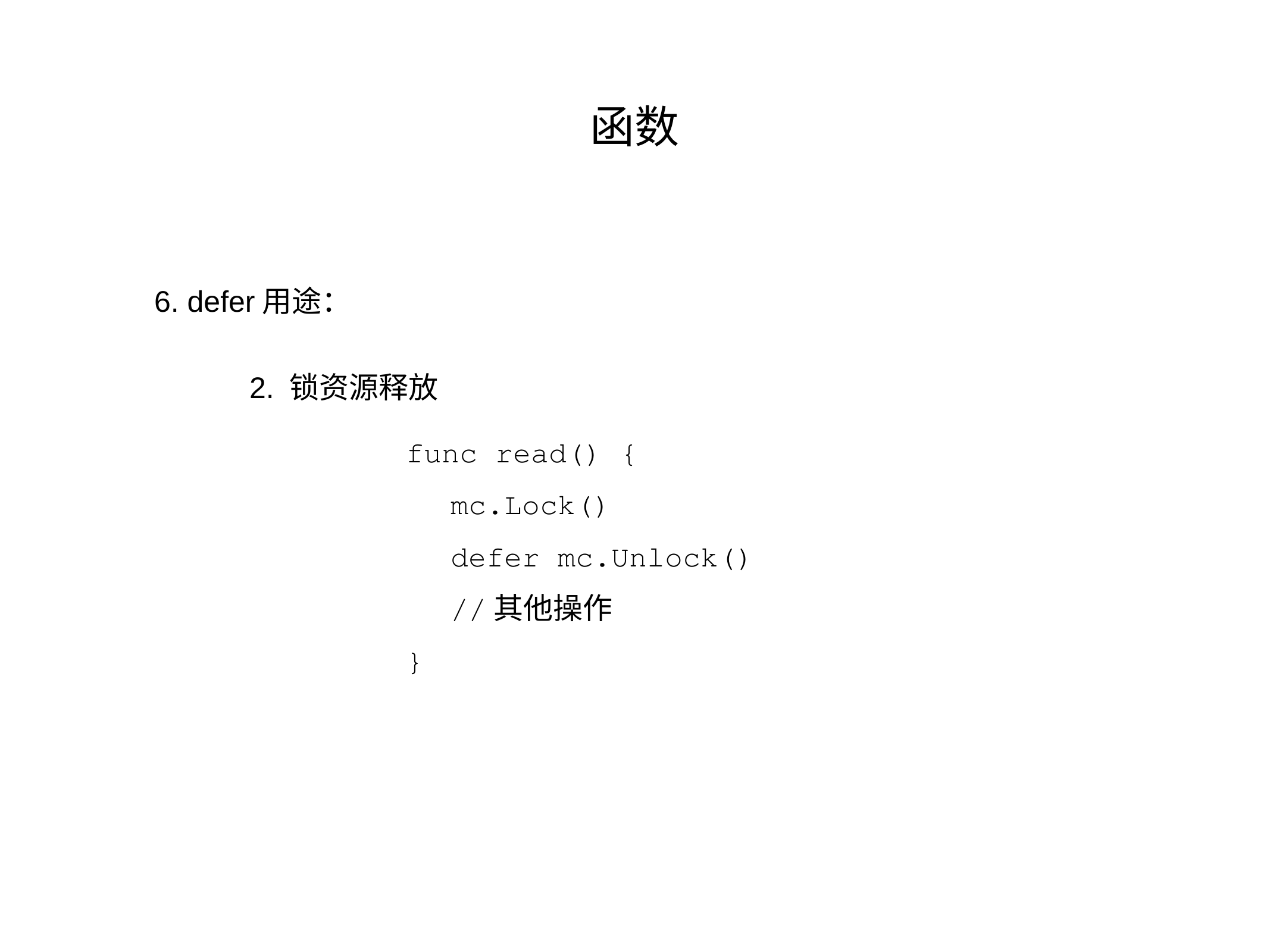

函数
6. defer用途：
2. 锁资源释放
func read() {
mc.Lock()
defer mc.Unlock()
//其他操作
}